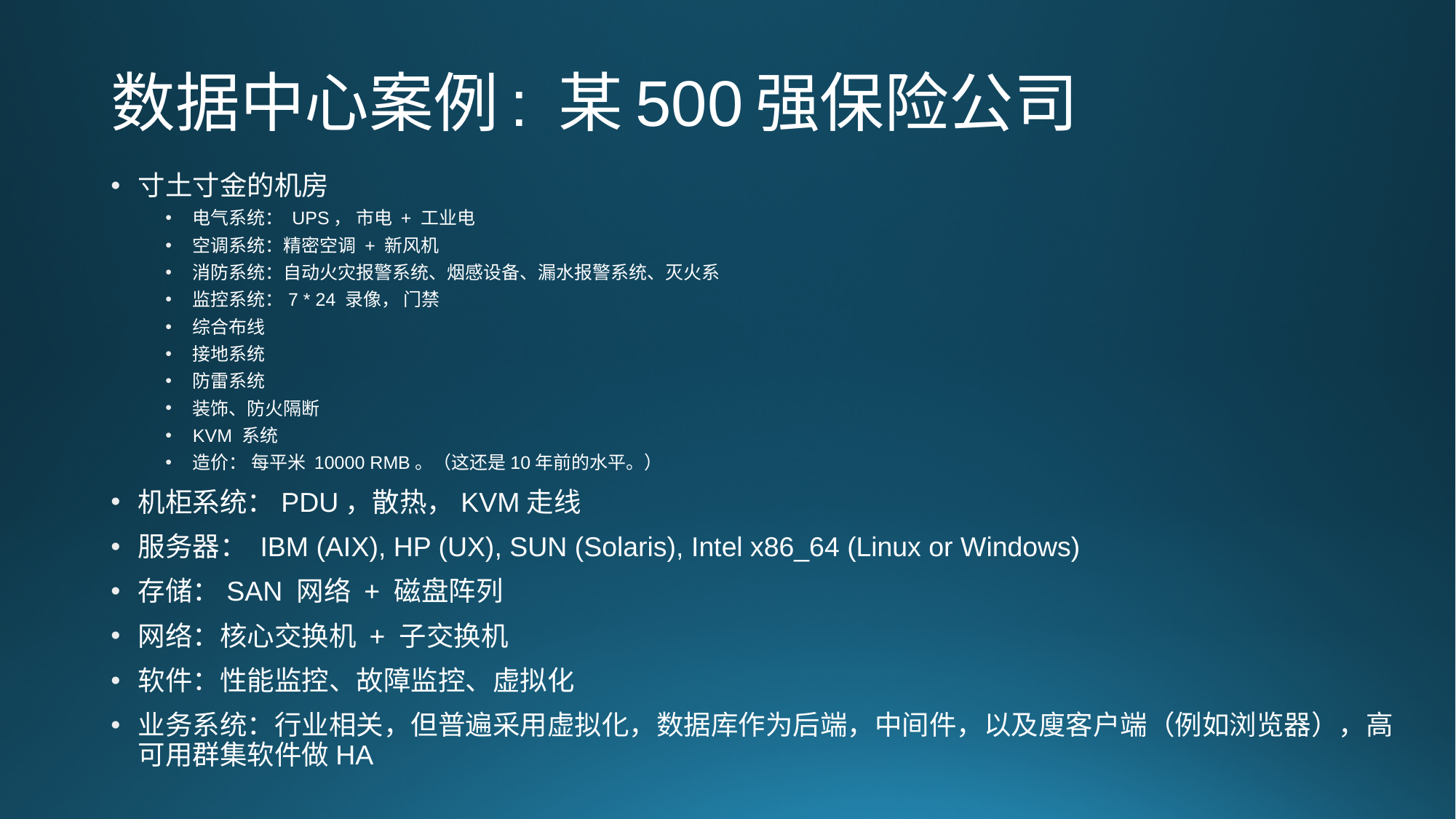

# 数据中心案例: 某500强保险公司
寸土寸金的机房
电气系统： UPS， 市电 + 工业电
空调系统：精密空调 + 新风机
消防系统：自动火灾报警系统、烟感设备、漏水报警系统、灭火系
监控系统：7 * 24 录像， 门禁
综合布线
接地系统
防雷系统
装饰、防火隔断
KVM 系统
造价： 每平米 10000 RMB。（这还是10年前的水平。）
机柜系统：PDU，散热，KVM走线
服务器： IBM (AIX), HP (UX), SUN (Solaris), Intel x86_64 (Linux or Windows)
存储：SAN 网络 + 磁盘阵列
网络：核心交换机 + 子交换机
软件：性能监控、故障监控、虚拟化
业务系统：行业相关，但普遍采用虚拟化，数据库作为后端，中间件，以及廋客户端（例如浏览器），高可用群集软件做HA